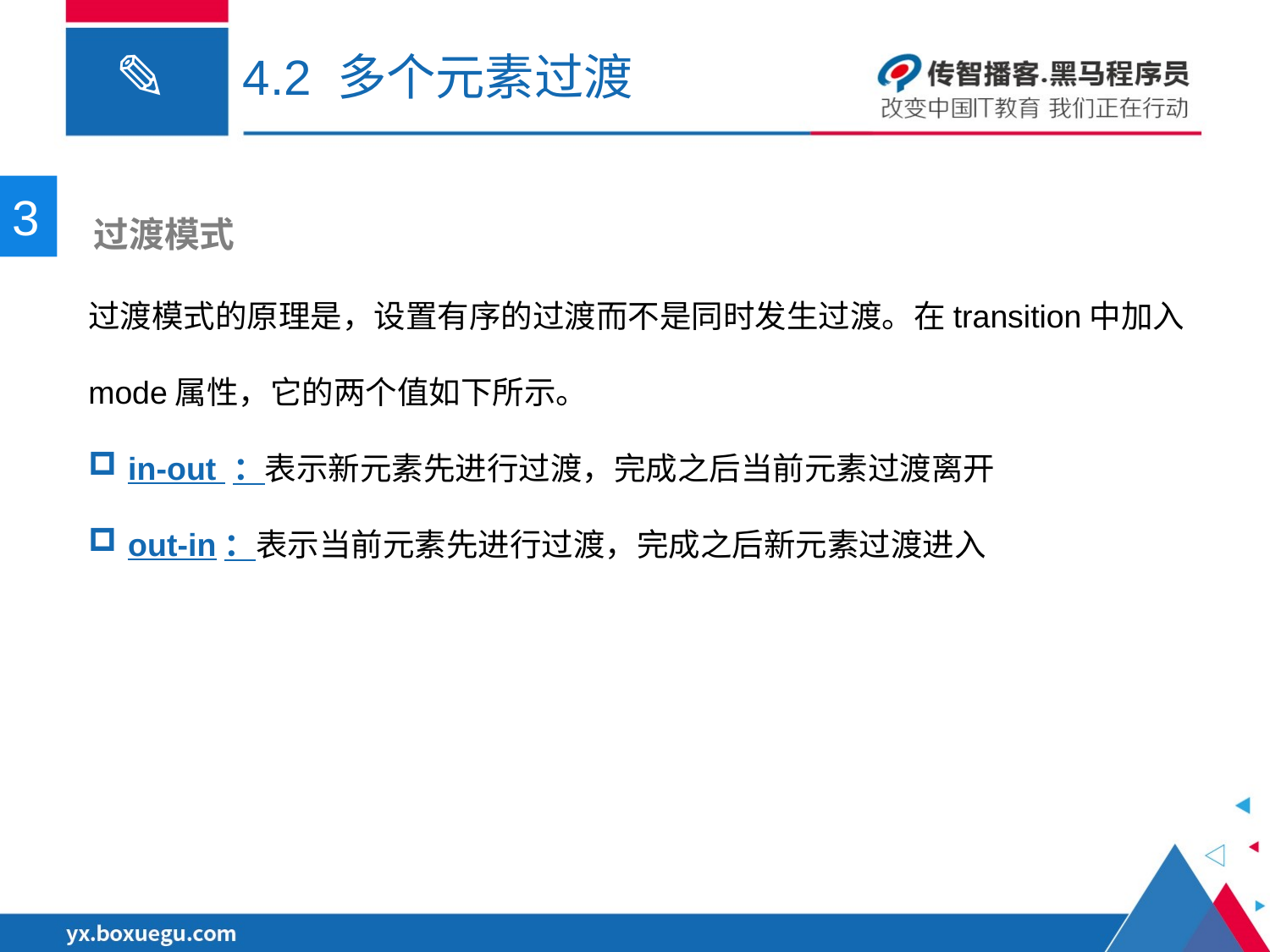

# 4.2 多个元素过渡

3
  过渡模式
过渡模式的原理是，设置有序的过渡而不是同时发生过渡。在transition中加入mode属性，它的两个值如下所示。
in-out ：表示新元素先进行过渡，完成之后当前元素过渡离开
out-in：表示当前元素先进行过渡，完成之后新元素过渡进入